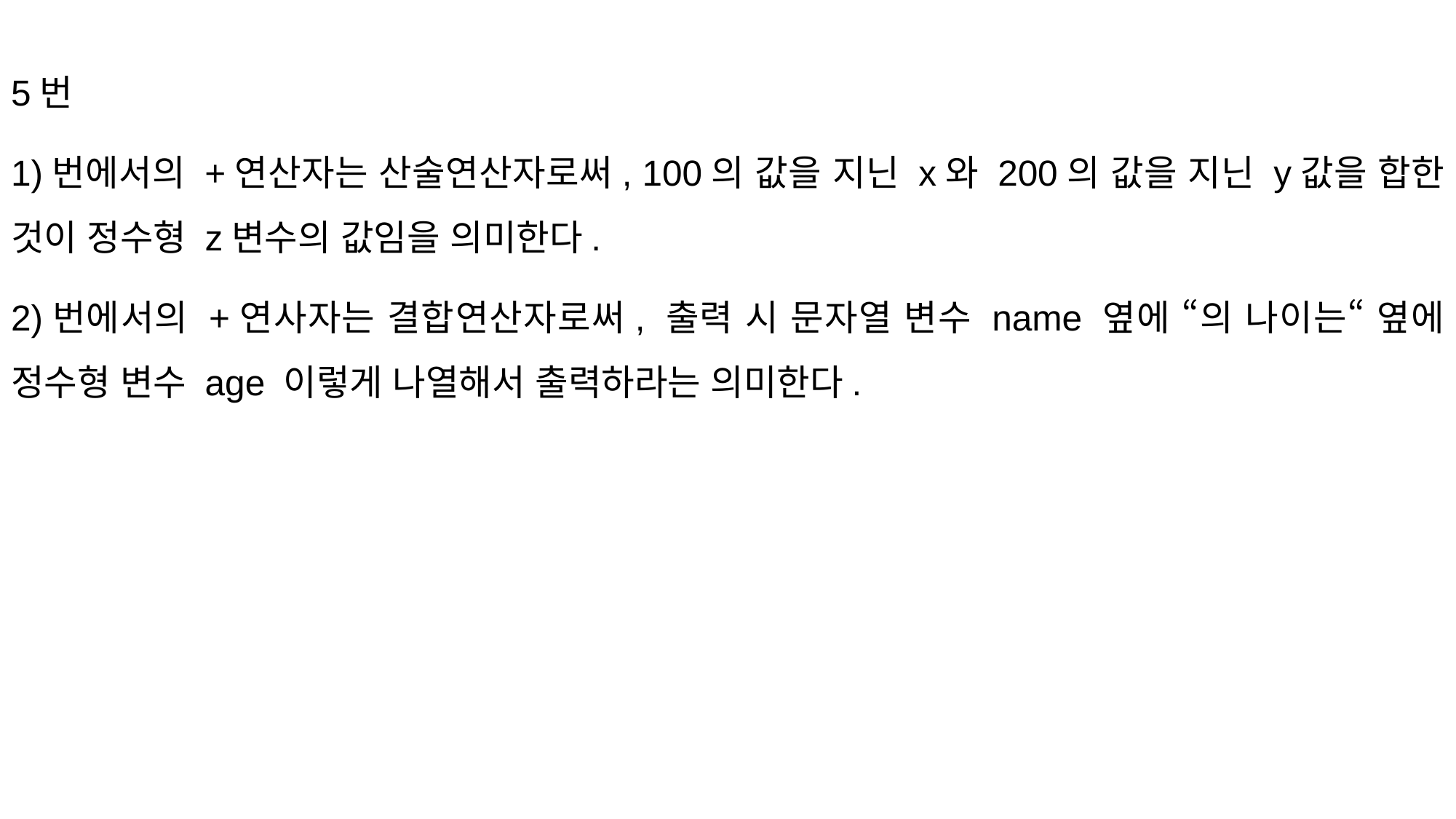

5번
1)번에서의 +연산자는 산술연산자로써, 100의 값을 지닌 x와 200의 값을 지닌 y값을 합한 것이 정수형 z변수의 값임을 의미한다.
2)번에서의 +연사자는 결합연산자로써, 출력 시 문자열 변수 name 옆에 “의 나이는“ 옆에 정수형 변수 age 이렇게 나열해서 출력하라는 의미한다.